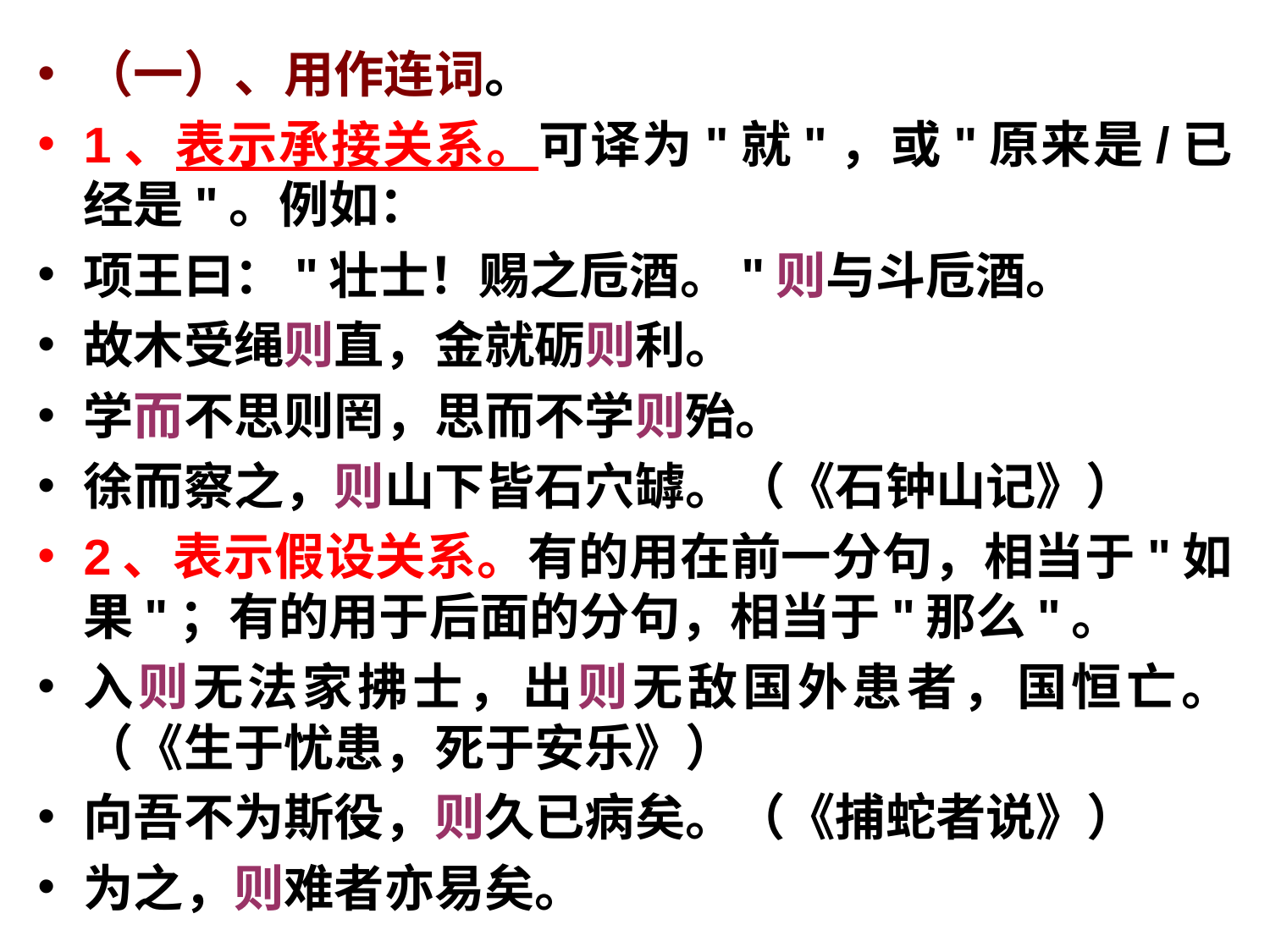

（一）、用作连词。
1、表示承接关系。可译为"就"，或"原来是/已经是"。例如：
项王曰："壮士！赐之卮酒。"则与斗卮酒。
故木受绳则直，金就砺则利。
学而不思则罔，思而不学则殆。
徐而察之，则山下皆石穴罅。（《石钟山记》）
2、表示假设关系。有的用在前一分句，相当于"如果"；有的用于后面的分句，相当于"那么"。
入则无法家拂士，出则无敌国外患者，国恒亡。（《生于忧患，死于安乐》）
向吾不为斯役，则久已病矣。（《捕蛇者说》）
为之，则难者亦易矣。